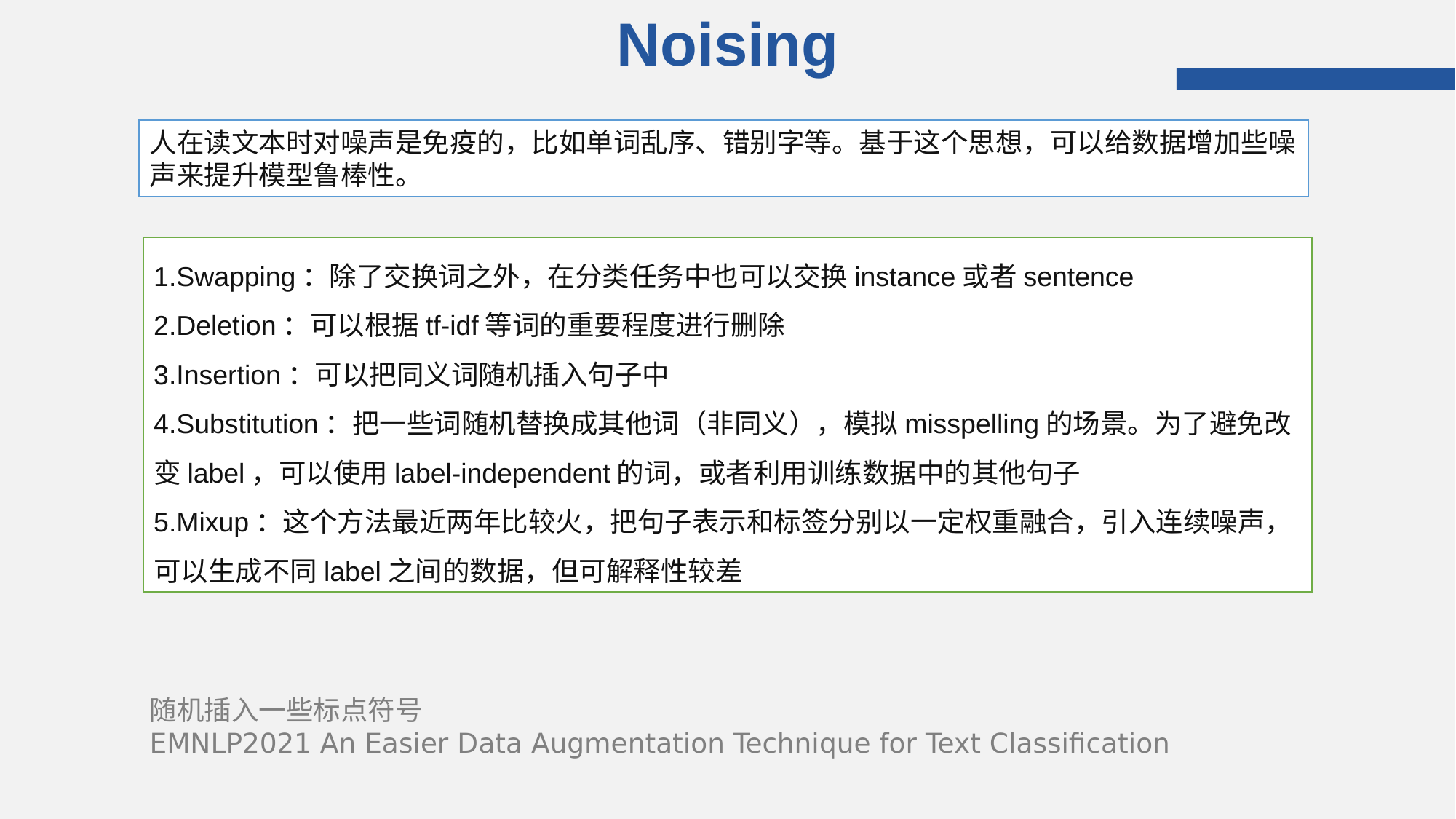

Noising
人在读文本时对噪声是免疫的，比如单词乱序、错别字等。基于这个思想，可以给数据增加些噪声来提升模型鲁棒性。
Swapping：除了交换词之外，在分类任务中也可以交换instance或者sentence
Deletion：可以根据tf-idf等词的重要程度进行删除
Insertion：可以把同义词随机插入句子中
Substitution：把一些词随机替换成其他词（非同义），模拟misspelling的场景。为了避免改变label，可以使用label-independent的词，或者利用训练数据中的其他句子
Mixup：这个方法最近两年比较火，把句子表示和标签分别以一定权重融合，引入连续噪声，可以生成不同label之间的数据，但可解释性较差
随机插入一些标点符号
EMNLP2021 An Easier Data Augmentation Technique for Text Classification